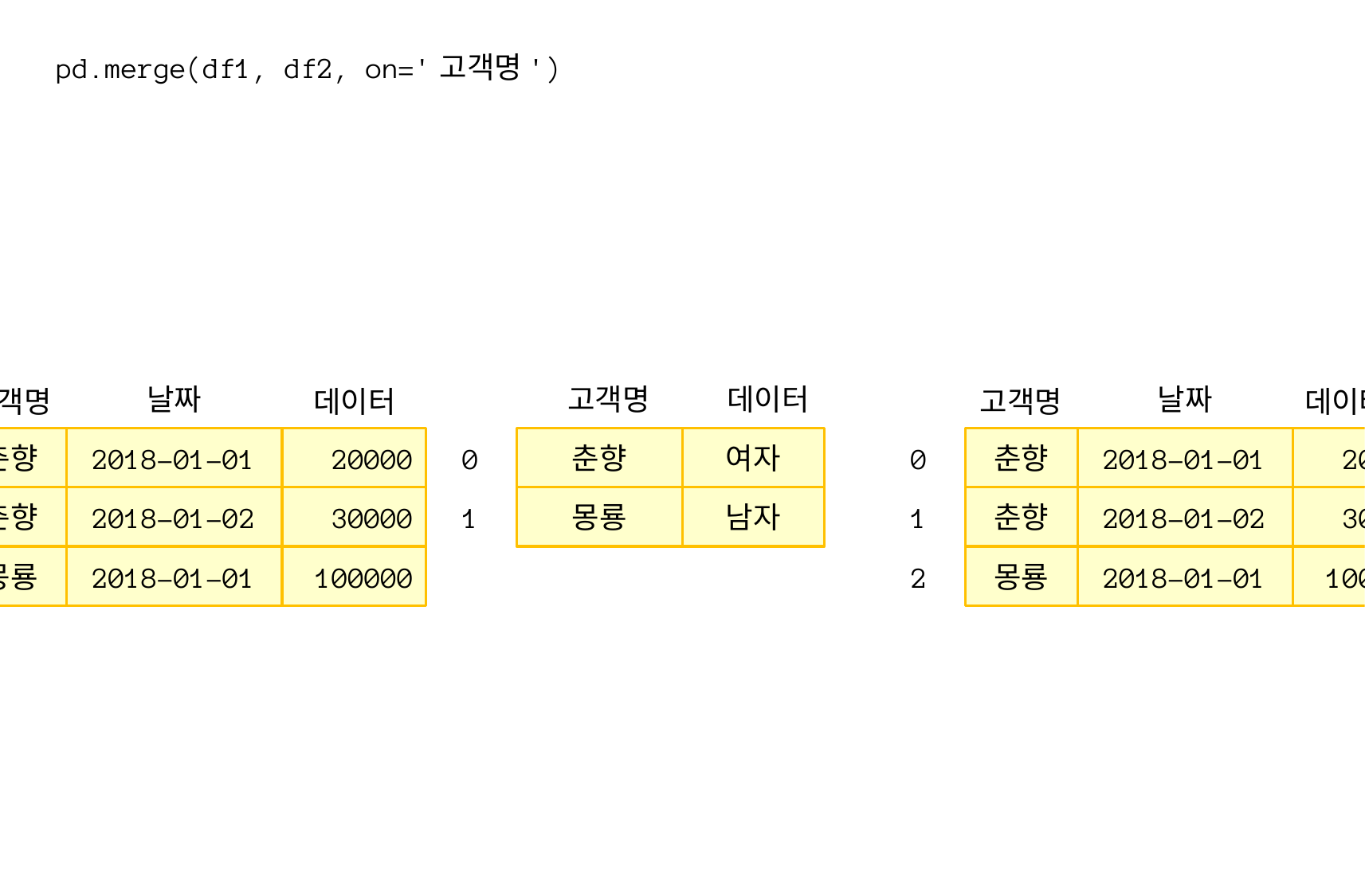

pd.merge(df1, df2, on='고객명')
날짜
날짜

고객명
데이터

고객명
데이터
고객명
데이터_x
데이터_y
0
춘향
2018-01-01
20000
0
춘향
여자
0
춘향
2018-01-01
20000
여자
1
춘향
2018-01-02
30000
1
몽룡
남자
1
춘향
2018-01-02
30000
여자
2
몽룡
2018-01-01
100000
2
몽룡
2018-01-01
100000
남자